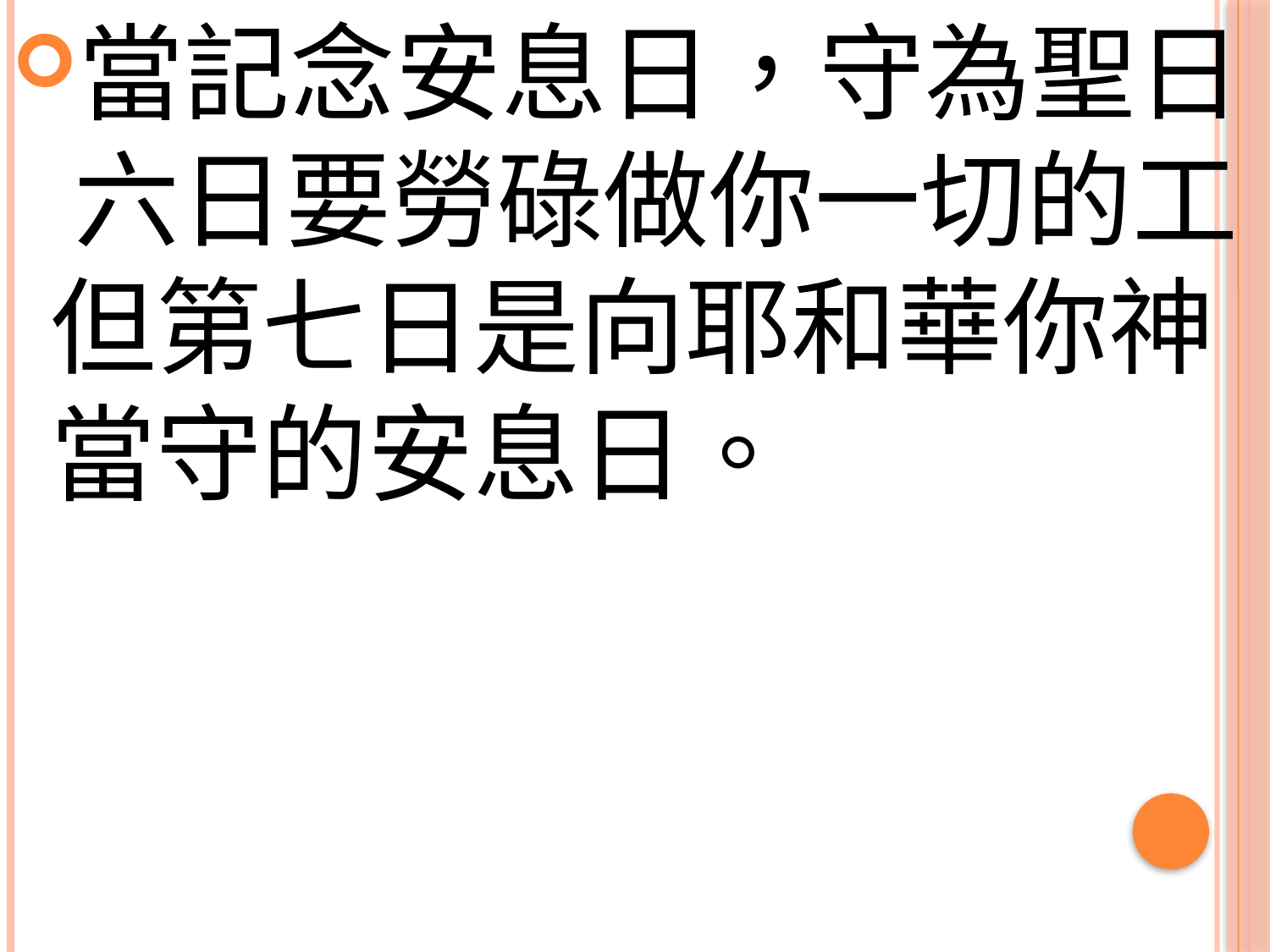

當記念安息日，守為聖日。 六日要勞碌做你一切的工，但第七日是向耶和華你神當守的安息日。